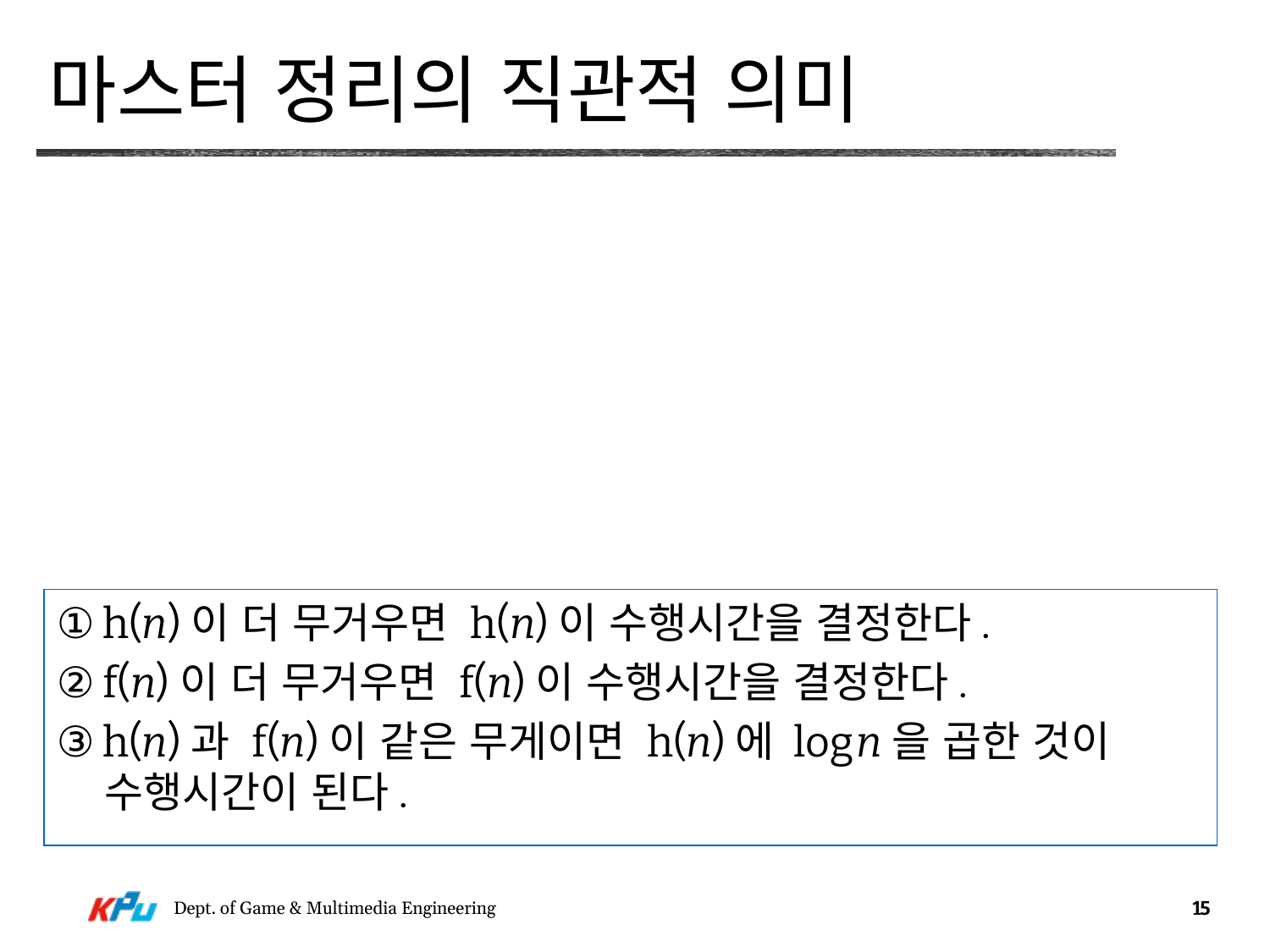

# 마스터 정리의 직관적 의미

① h(n)이 더 무거우면 h(n)이 수행시간을 결정한다.
② f(n)이 더 무거우면 f(n)이 수행시간을 결정한다.
③ h(n)과 f(n)이 같은 무게이면 h(n)에  log n을 곱한 것이 수행시간이 된다.

Dept. of Game & Multimedia Engineering
15